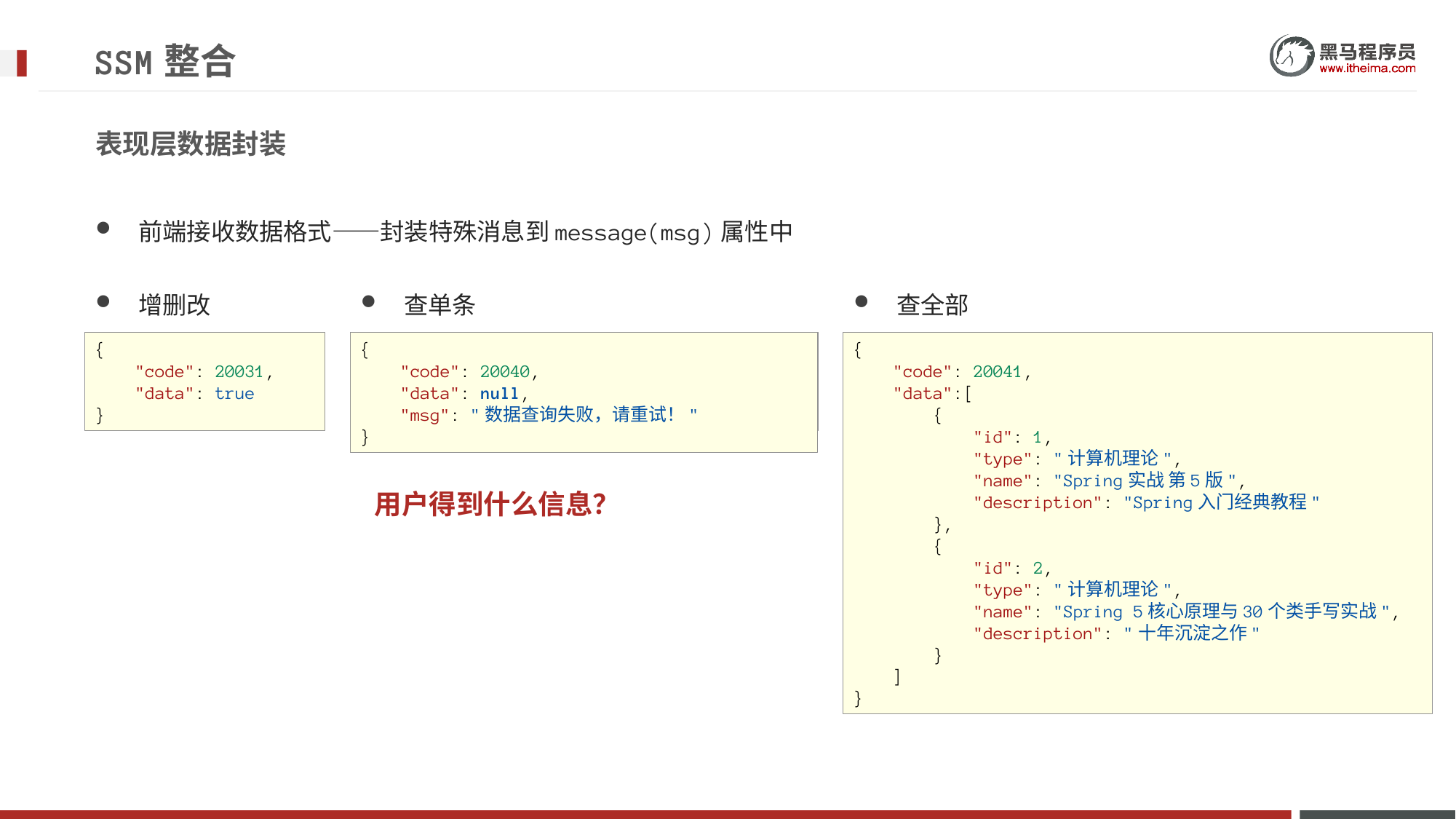

# SSM整合
表现层数据封装
前端接收数据格式——封装特殊消息到message(msg)属性中
增删改
查单条
查全部
{
    "code": 20031,
    "data": true
}
{
    "code": 20040,
    "data":null
}
{
    "code": 20040,
    "data": null,
    "msg": "数据查询失败，请重试！"
}
{
    "code": 20041,
    "data":[
        {
            "id": 1,
            "type": "计算机理论",
            "name": "Spring实战 第5版",
            "description": "Spring入门经典教程"
        },
        {
            "id": 2,
            "type": "计算机理论",
            "name": "Spring 5核心原理与30个类手写实战",
            "description": "十年沉淀之作"
        }
    ]
}
用户得到什么信息？